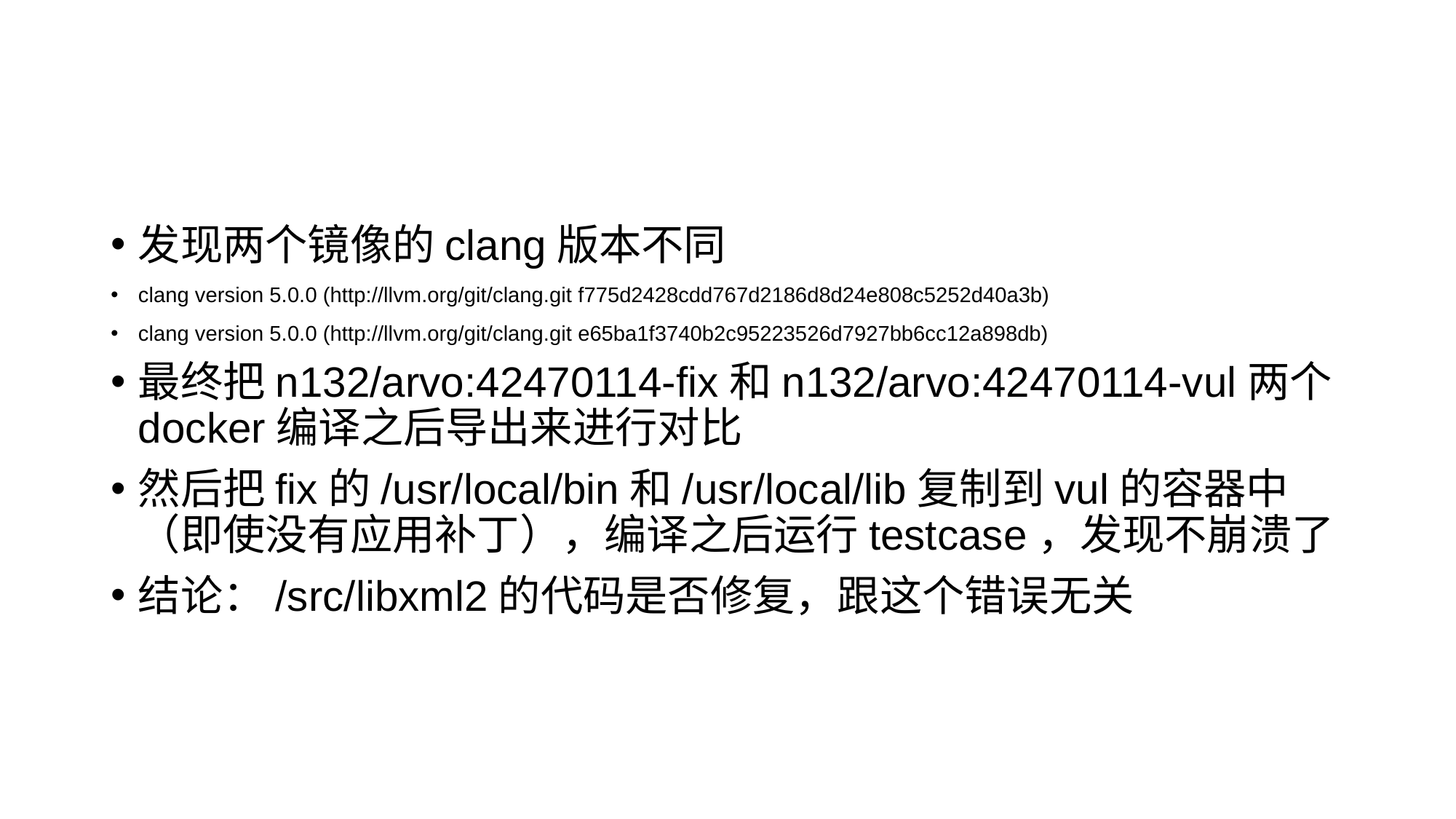

#
发现两个镜像的clang版本不同
clang version 5.0.0 (http://llvm.org/git/clang.git f775d2428cdd767d2186d8d24e808c5252d40a3b)
clang version 5.0.0 (http://llvm.org/git/clang.git e65ba1f3740b2c95223526d7927bb6cc12a898db)
最终把n132/arvo:42470114-fix和n132/arvo:42470114-vul两个docker编译之后导出来进行对比
然后把fix的/usr/local/bin和/usr/local/lib复制到vul的容器中（即使没有应用补丁），编译之后运行testcase，发现不崩溃了
结论：/src/libxml2的代码是否修复，跟这个错误无关